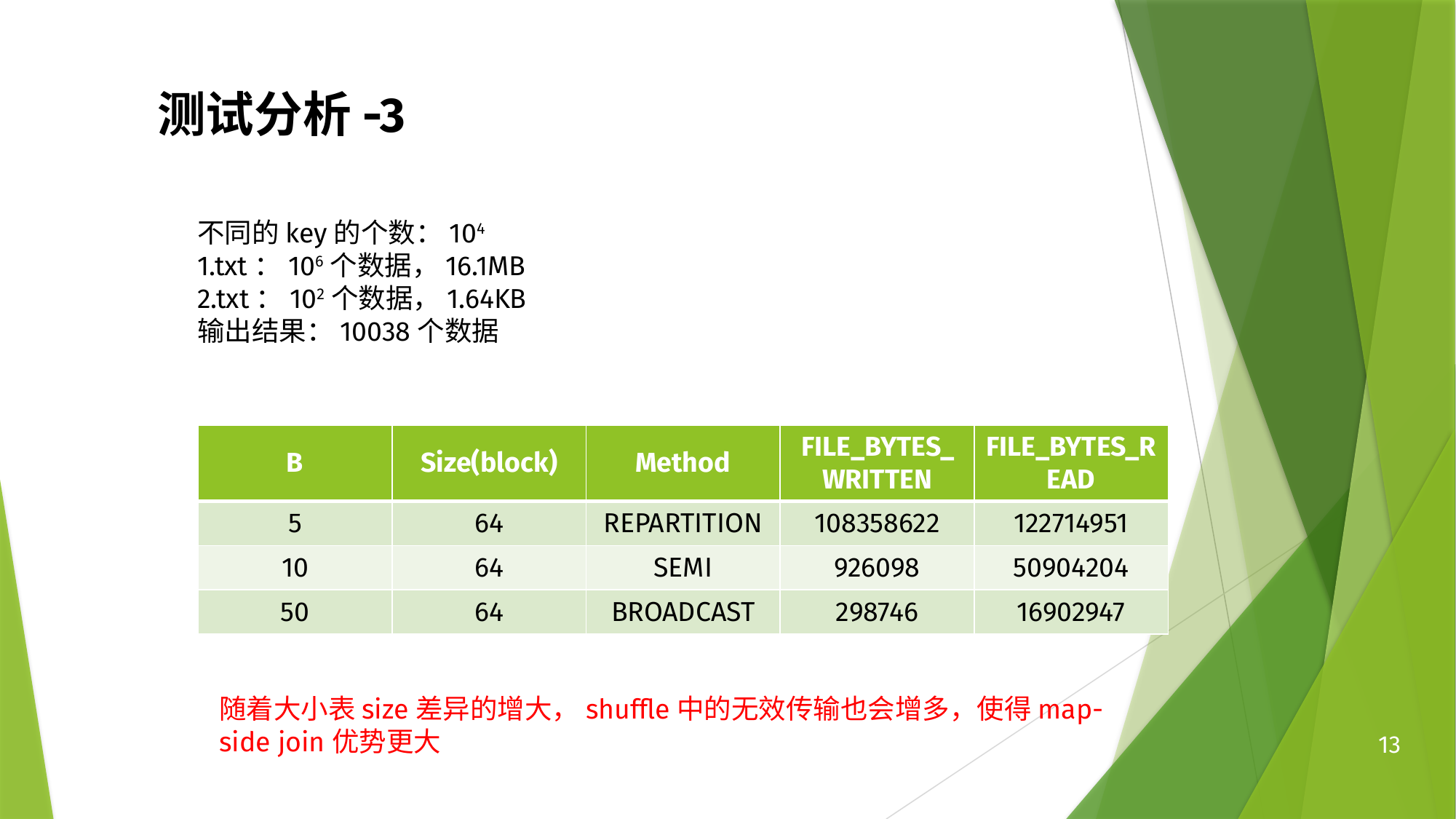

测试分析-3
不同的key的个数：104
1.txt：106个数据，16.1MB
2.txt：102个数据，1.64KB
输出结果：10038个数据
| B | Size(block) | Method | FILE\_BYTES\_WRITTEN | FILE\_BYTES\_READ |
| --- | --- | --- | --- | --- |
| 5 | 64 | REPARTITION | 108358622 | 122714951 |
| 10 | 64 | SEMI | 926098 | 50904204 |
| 50 | 64 | BROADCAST | 298746 | 16902947 |
随着大小表size差异的增大，shuffle中的无效传输也会增多，使得map-side join优势更大
13